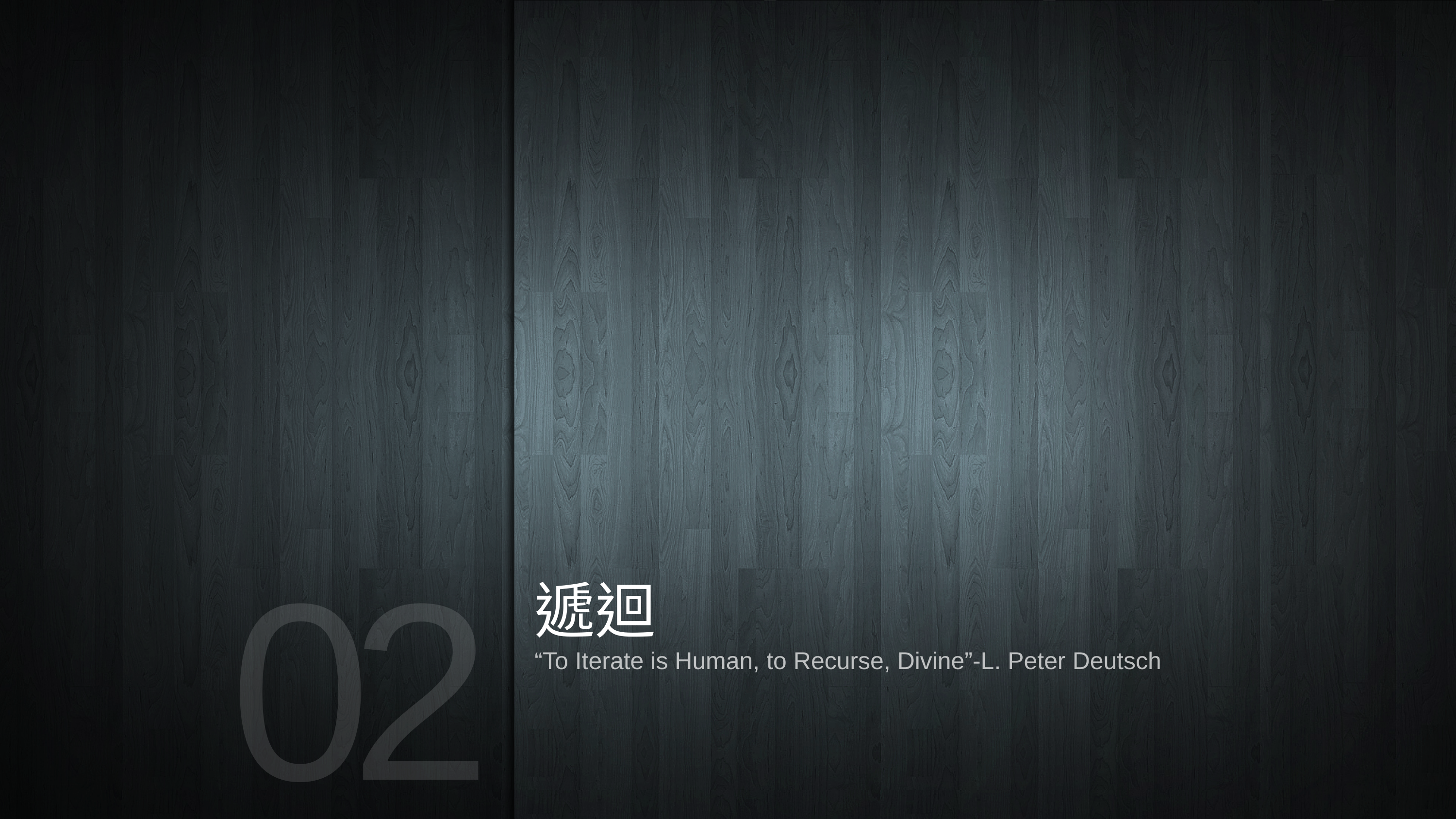

02
# 遞迴
“To Iterate is Human, to Recurse, Divine”-L. Peter Deutsch